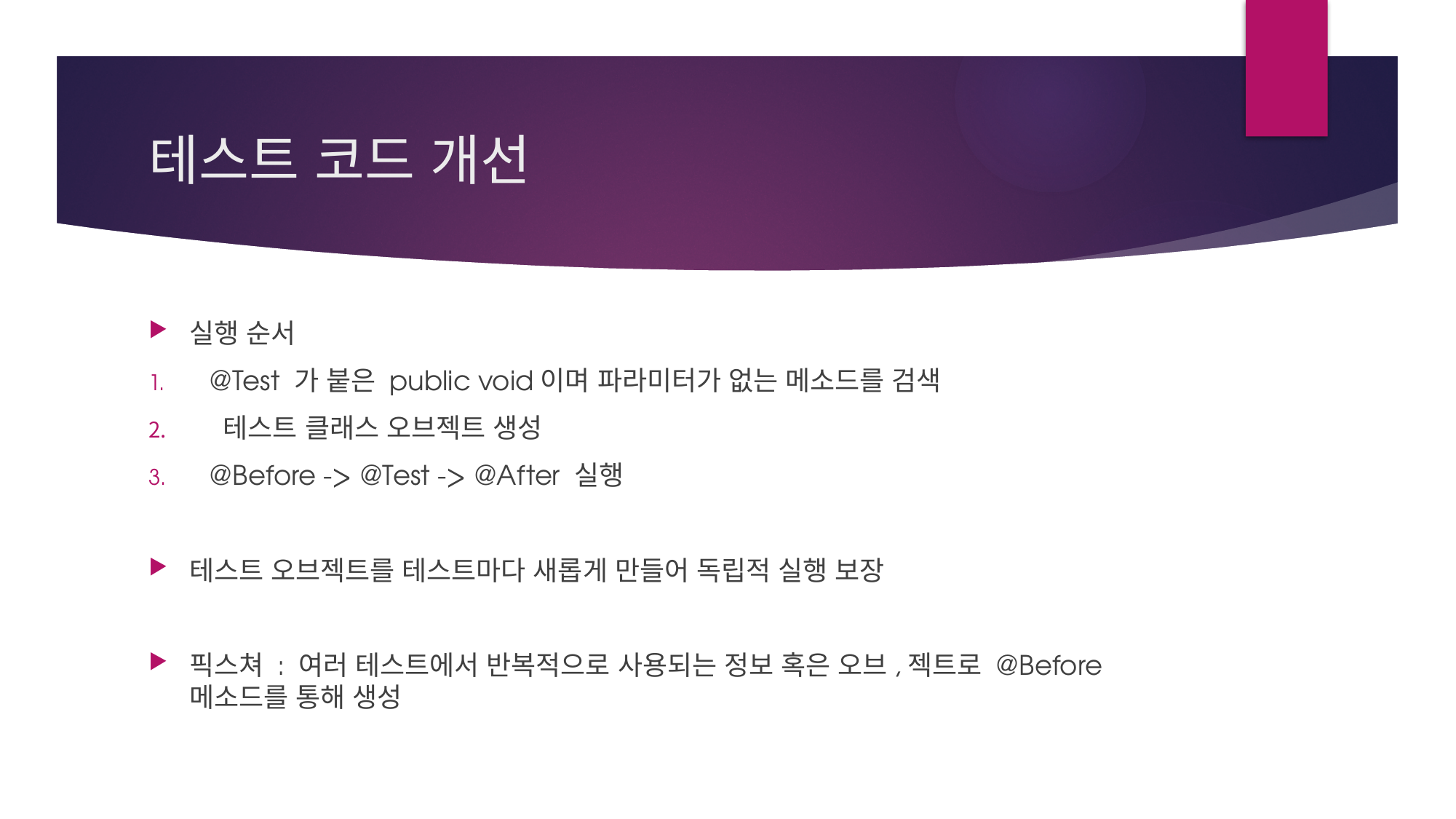

# 테스트 코드 개선
실행 순서
@Test 가 붙은 public void이며 파라미터가 없는 메소드를 검색
 테스트 클래스 오브젝트 생성
@Before -> @Test -> @After 실행

테스트 오브젝트를 테스트마다 새롭게 만들어 독립적 실행 보장

픽스쳐 : 여러 테스트에서 반복적으로 사용되는 정보 혹은 오브,젝트로 @Before 메소드를 통해 생성